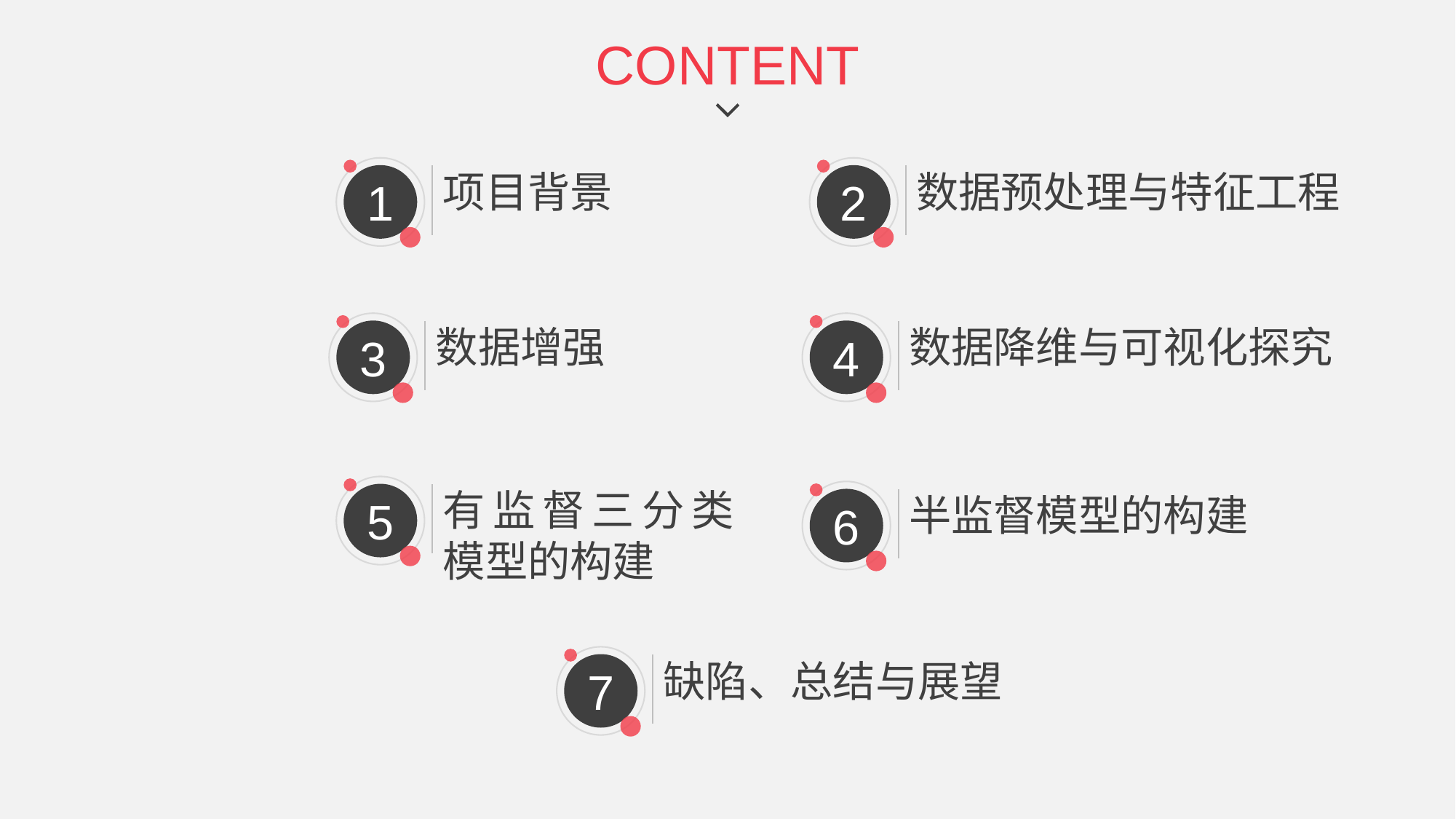

CONTENT

1

项目背景

2

数据预处理与特征工程

3

数据增强

4

数据降维与可视化探究

5

有监督三分类模型的构建

6

半监督模型的构建

7

缺陷、总结与展望